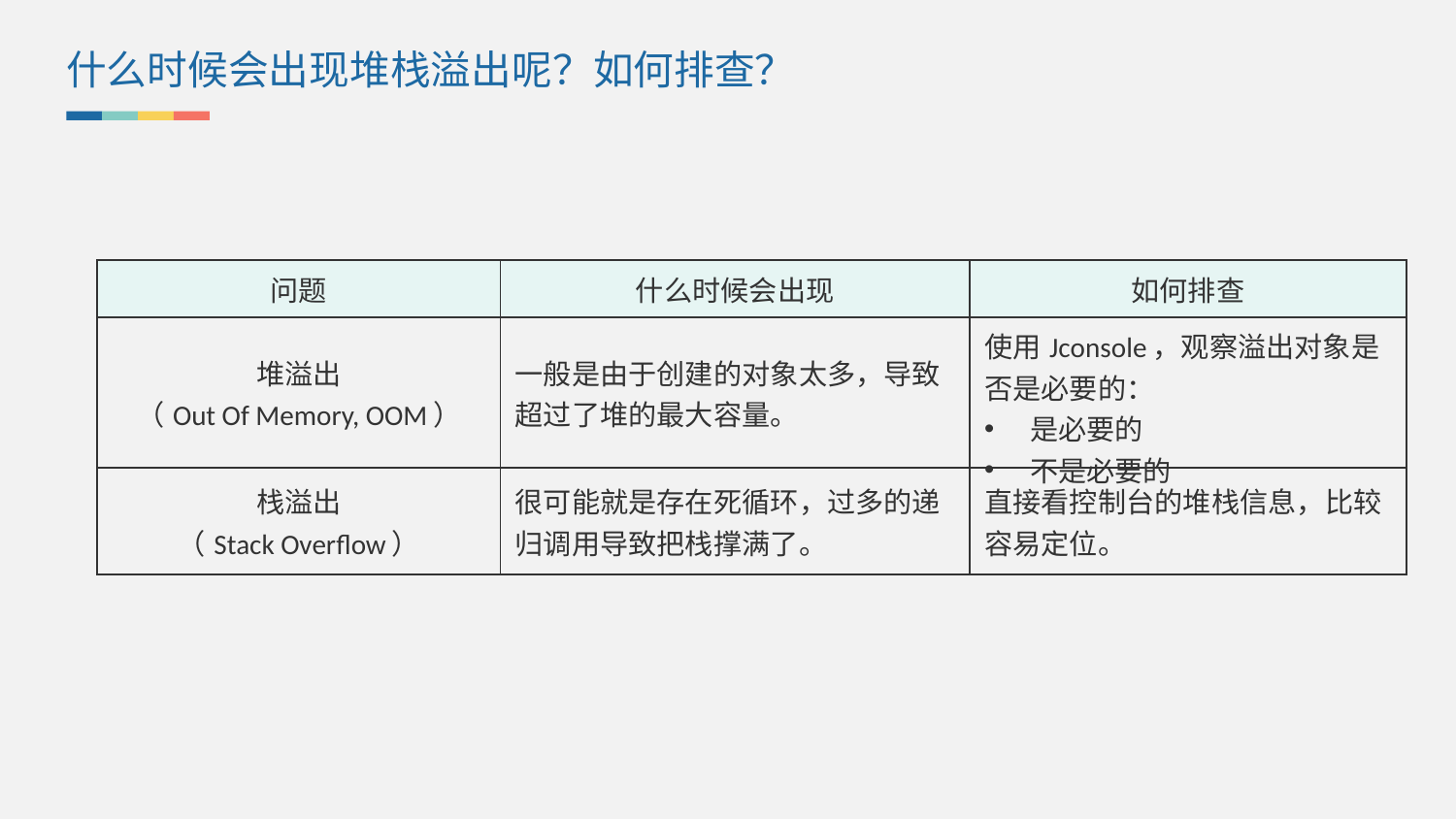

什么时候会出现堆栈溢出呢？如何排查？

| 问题 | 什么时候会出现 | 如何排查 |
| --- | --- | --- |
| 堆溢出 （Out Of Memory, OOM） | 一般是由于创建的对象太多，导致超过了堆的最大容量。 | 使用Jconsole，观察溢出对象是否是必要的： 是必要的 不是必要的 |
| 栈溢出 （Stack Overflow） | 很可能就是存在死循环，过多的递归调用导致把栈撑满了。 | 直接看控制台的堆栈信息，比较容易定位。 |